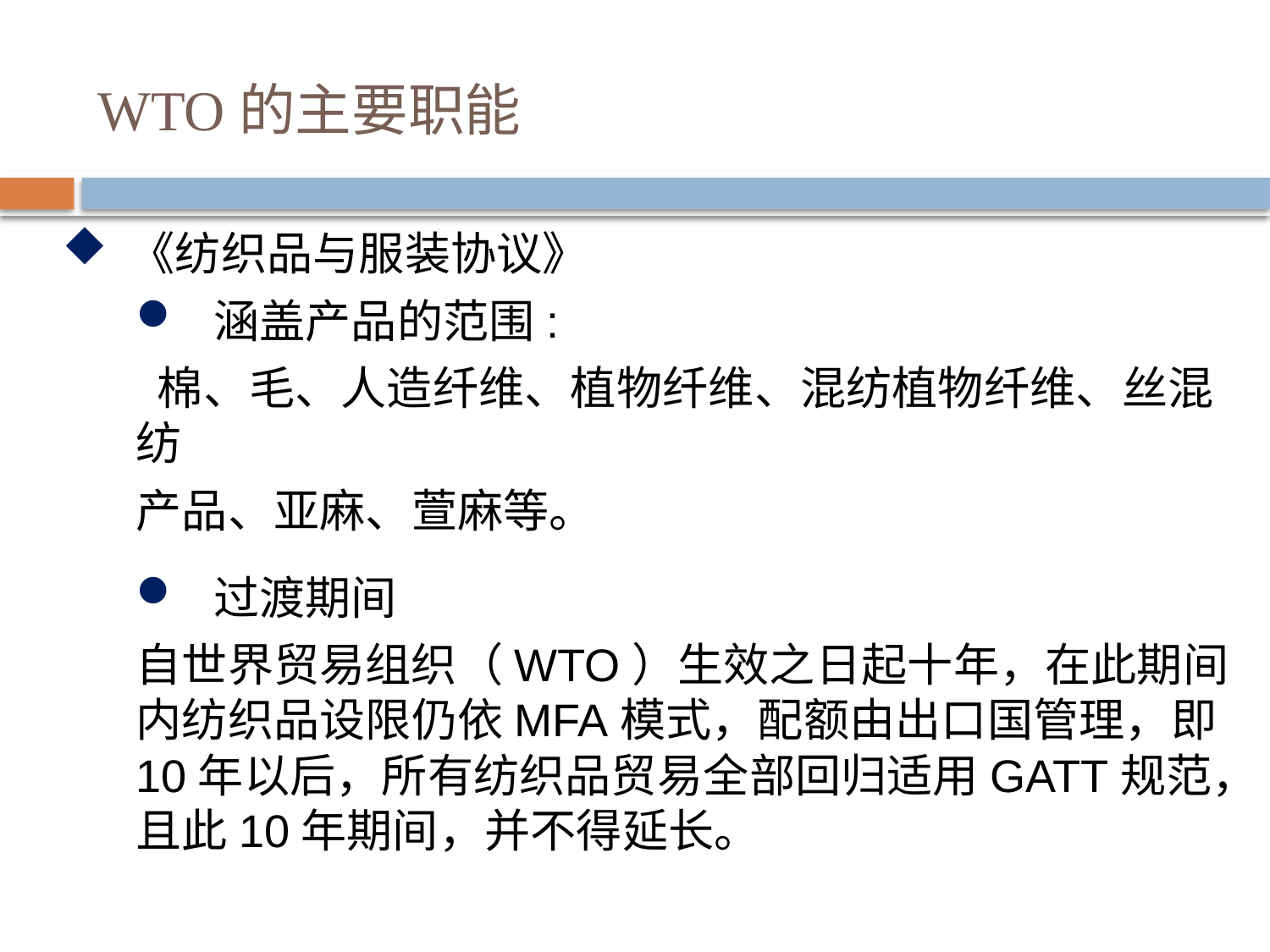

# WTO的主要职能
 《纺织品与服装协议》
  涵盖产品的范围:
 棉、毛、人造纤维、植物纤维、混纺植物纤维、丝混纺
产品、亚麻、萱麻等。
  过渡期间
自世界贸易组织（WTO）生效之日起十年，在此期间内纺织品设限仍依MFA模式，配额由出口国管理，即10年以后，所有纺织品贸易全部回归适用GATT规范，且此10年期间，并不得延长。